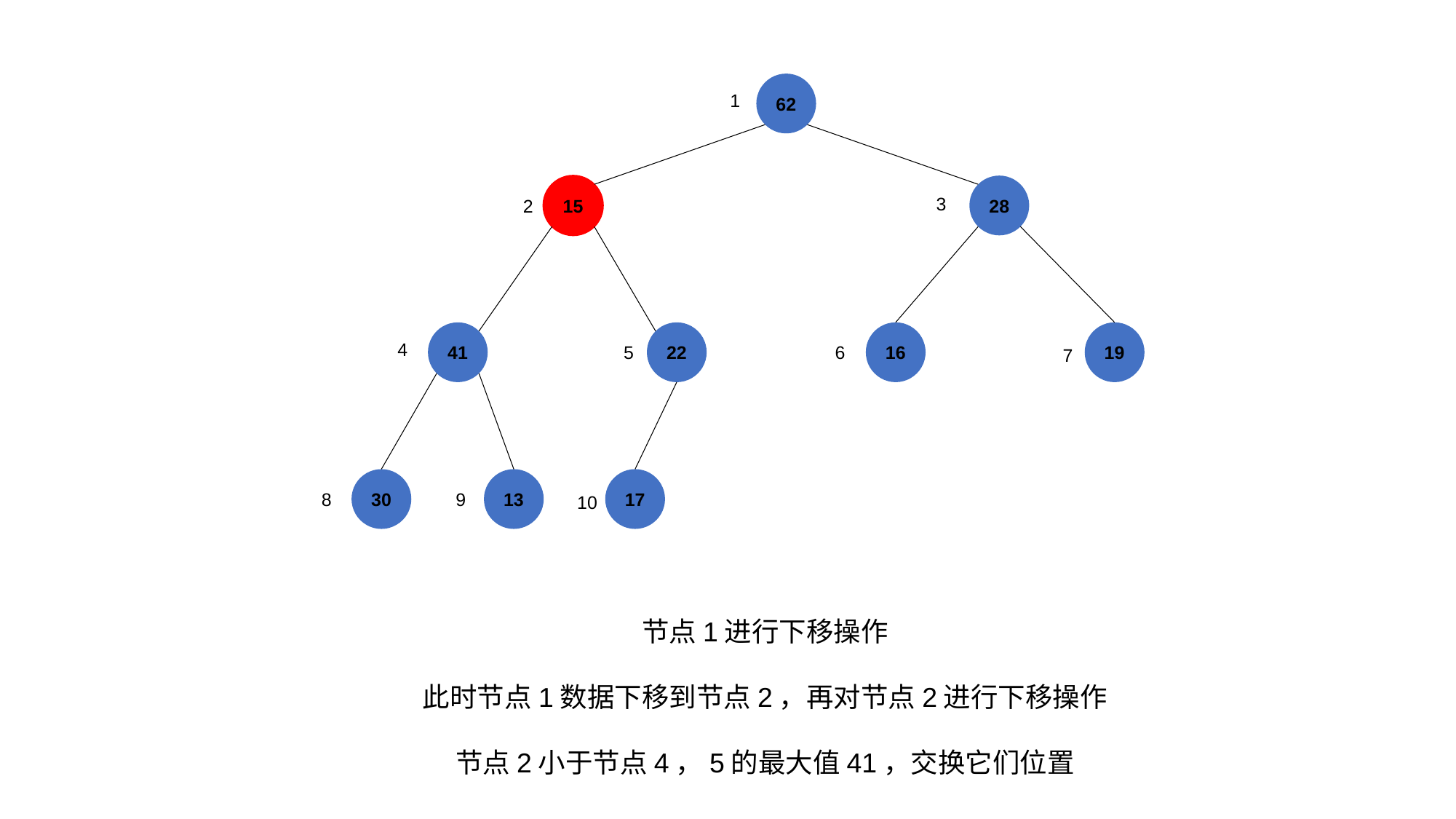

62
1
15
28
3
2
41
22
16
19
4
5
6
7
30
13
17
10
8
9
节点1进行下移操作

此时节点1数据下移到节点2，再对节点2进行下移操作

节点2小于节点4，5的最大值41，交换它们位置